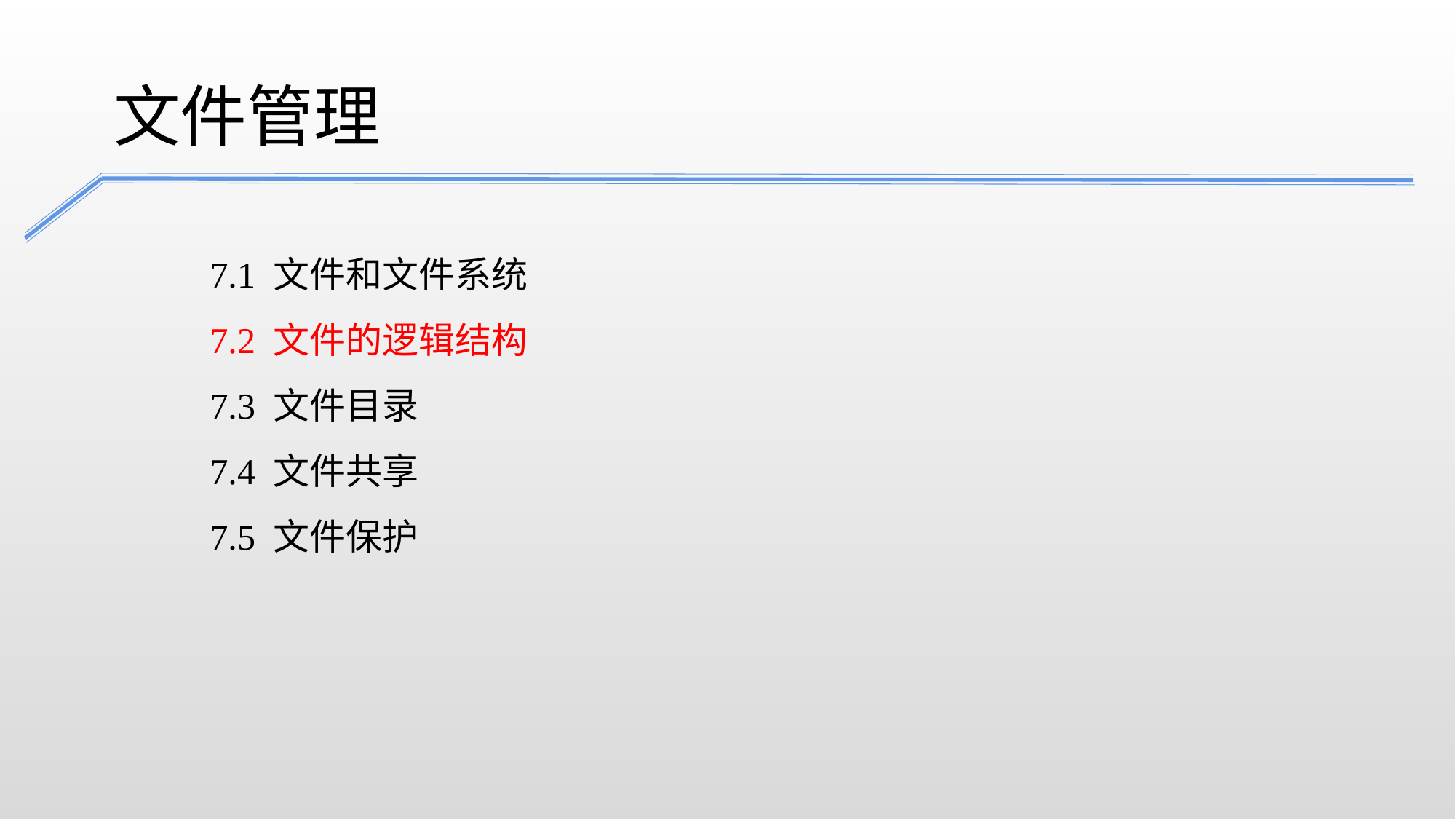

文件管理
7.1 文件和文件系统
7.2 文件的逻辑结构
7.3 文件目录
7.4 文件共享
7.5 文件保护